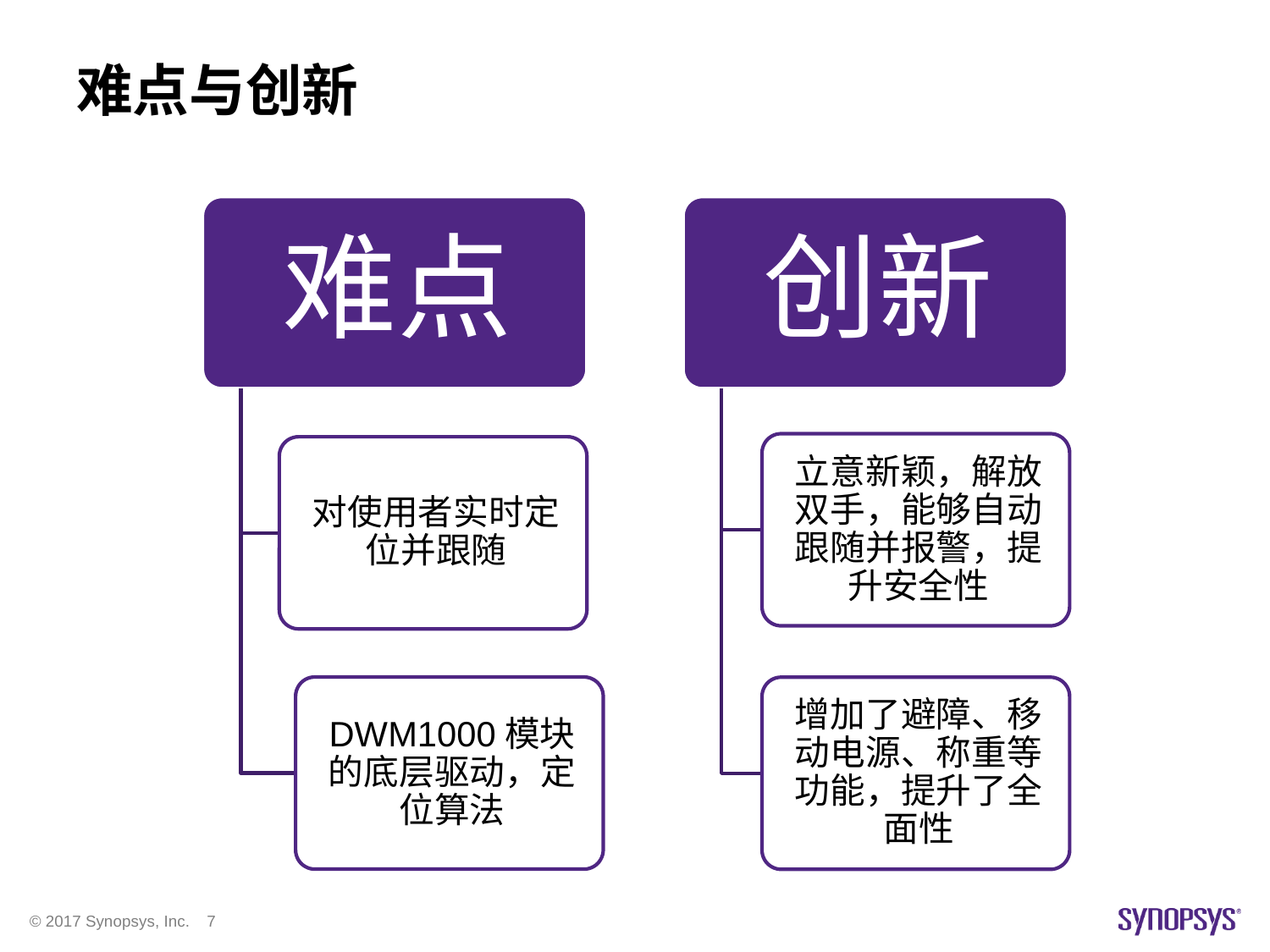

# 难点与创新
难点
对使用者实时定位并跟随
DWM1000模块的底层驱动，定位算法
创新
立意新颖，解放双手，能够自动跟随并报警，提升安全性
增加了避障、移动电源、称重等功能，提升了全面性